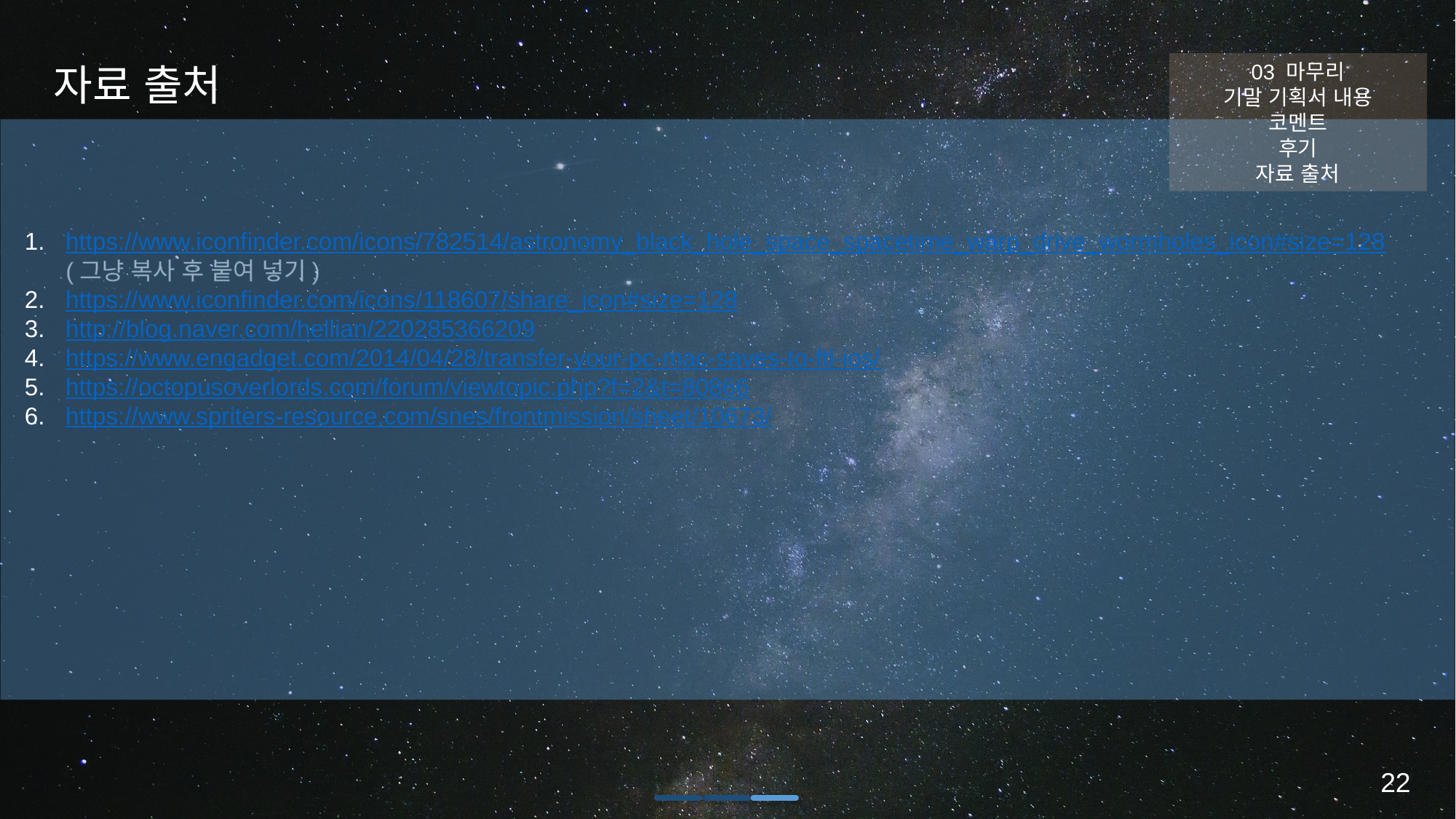

자료 출처
03 마무리
기말 기획서 내용
코멘트
후기
자료 출처

https://www.iconfinder.com/icons/782514/astronomy_black_hole_space_spacetime_warp_drive_wormholes_icon#size=128
(그냥 복사 후 붙여 넣기)
https://www.iconfinder.com/icons/118607/share_icon#size=128
http://blog.naver.com/hellian/220285366209
https://www.engadget.com/2014/04/28/transfer-your-pc-mac-saves-to-ftl-ios/
https://octopusoverlords.com/forum/viewtopic.php?f=2&t=80866
https://www.spriters-resource.com/snes/frontmission/sheet/10673/

22